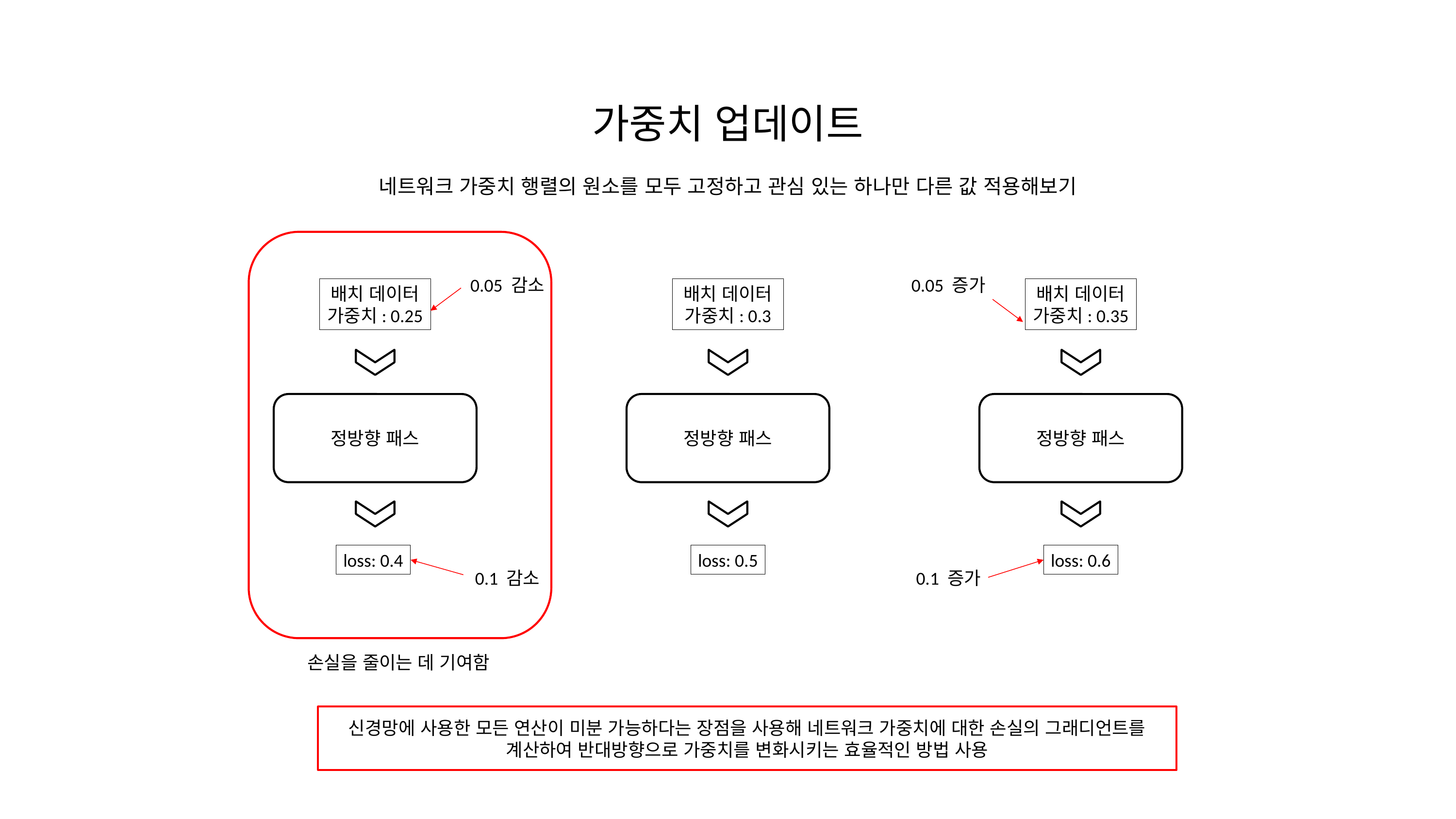

가중치 업데이트
네트워크 가중치 행렬의 원소를 모두 고정하고 관심 있는 하나만 다른 값 적용해보기

0.05 감소
0.05 증가
배치 데이터
가중치: 0.25
배치 데이터
가중치: 0.3
배치 데이터
가중치: 0.35

정방향 패스
정방향 패스
정방향 패스

loss: 0.4
loss: 0.5
loss: 0.6
0.1 감소
0.1 증가
손실을 줄이는 데 기여함
신경망에 사용한 모든 연산이 미분 가능하다는 장점을 사용해 네트워크 가중치에 대한 손실의 그래디언트를 계산하여 반대방향으로 가중치를 변화시키는 효율적인 방법 사용